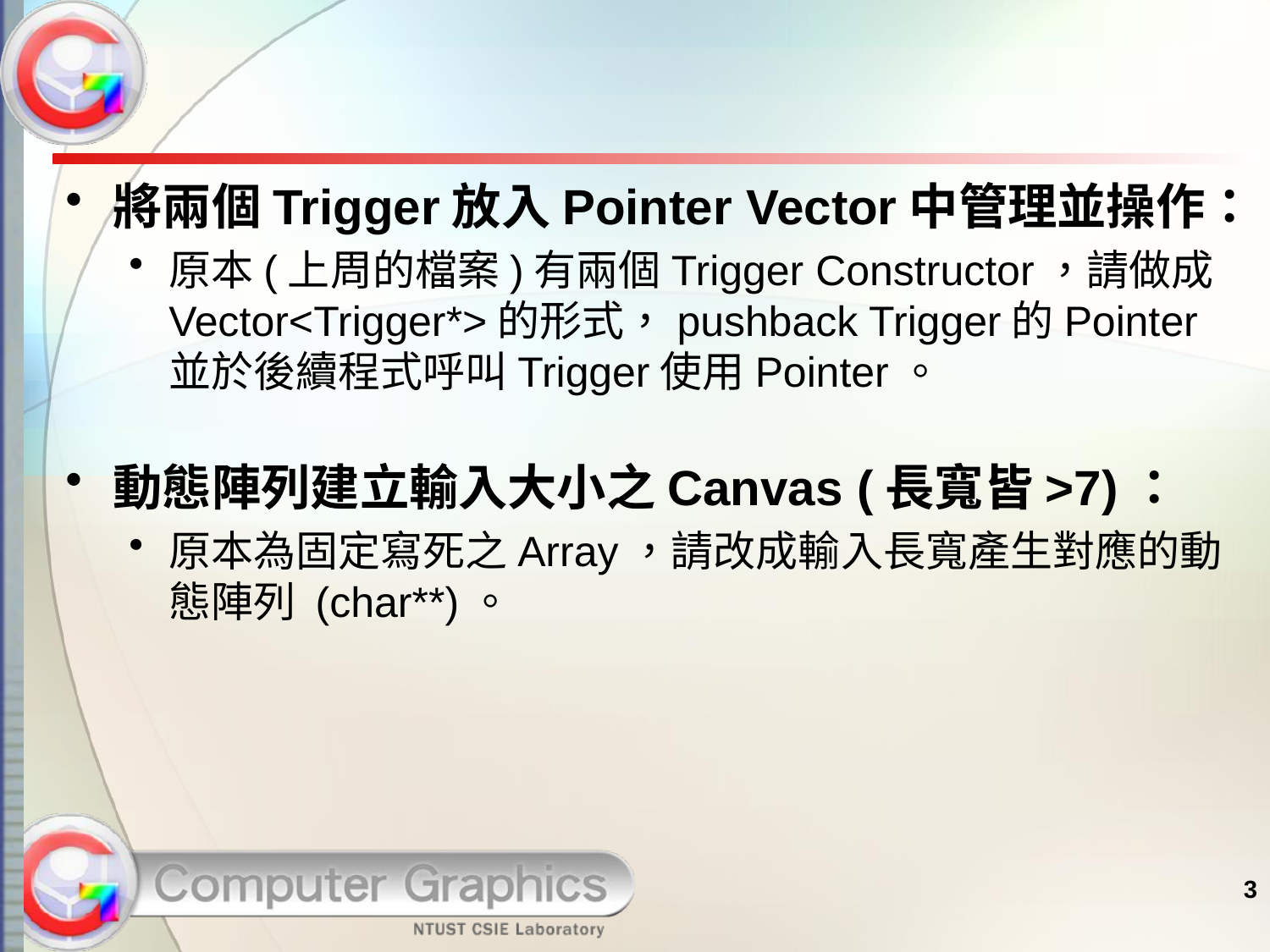

#
將兩個Trigger放入Pointer Vector中管理並操作：
原本(上周的檔案)有兩個Trigger Constructor，請做成Vector<Trigger*>的形式，pushback Trigger的Pointer並於後續程式呼叫Trigger使用Pointer。
動態陣列建立輸入大小之Canvas (長寬皆>7)：
原本為固定寫死之Array，請改成輸入長寬產生對應的動態陣列 (char**)。

3